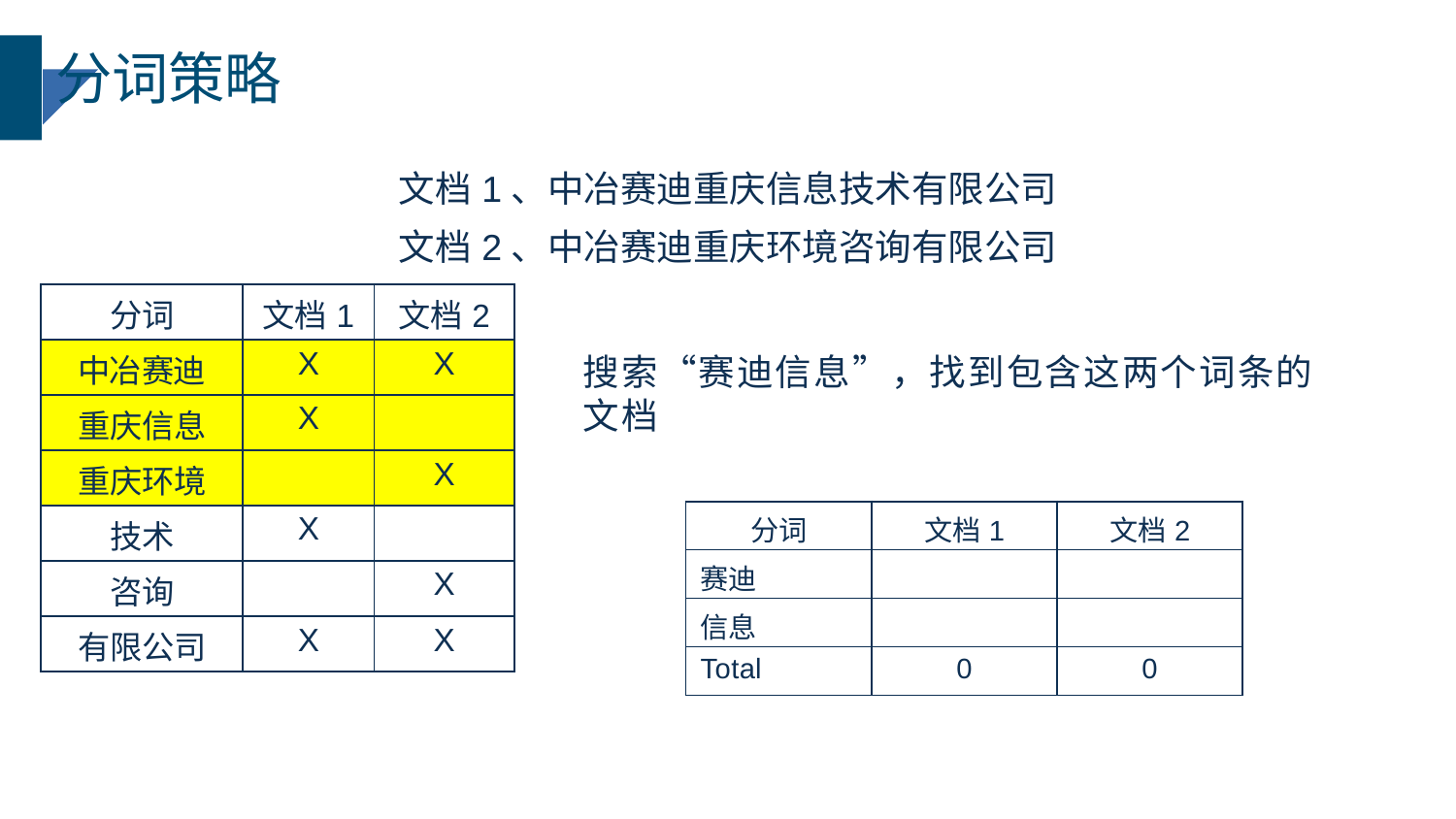

# 分词策略
| 文档1、中冶赛迪重庆信息技术有限公司 |
| --- |
| 文档2、中冶赛迪重庆环境咨询有限公司 |
| 分词 | 文档1 | 文档2 |
| --- | --- | --- |
| 中冶赛迪 | X | X |
| 重庆信息 | X |  |
| 重庆环境 |  | X |
| 技术 | X |  |
| 咨询 |  | X |
| 有限公司 | X | X |
搜索“赛迪信息”，找到包含这两个词条的文档
| 分词 | 文档1 | 文档2 |
| --- | --- | --- |
| 赛迪 |  |  |
| 信息 |  |  |
| Total | 0 | 0 |